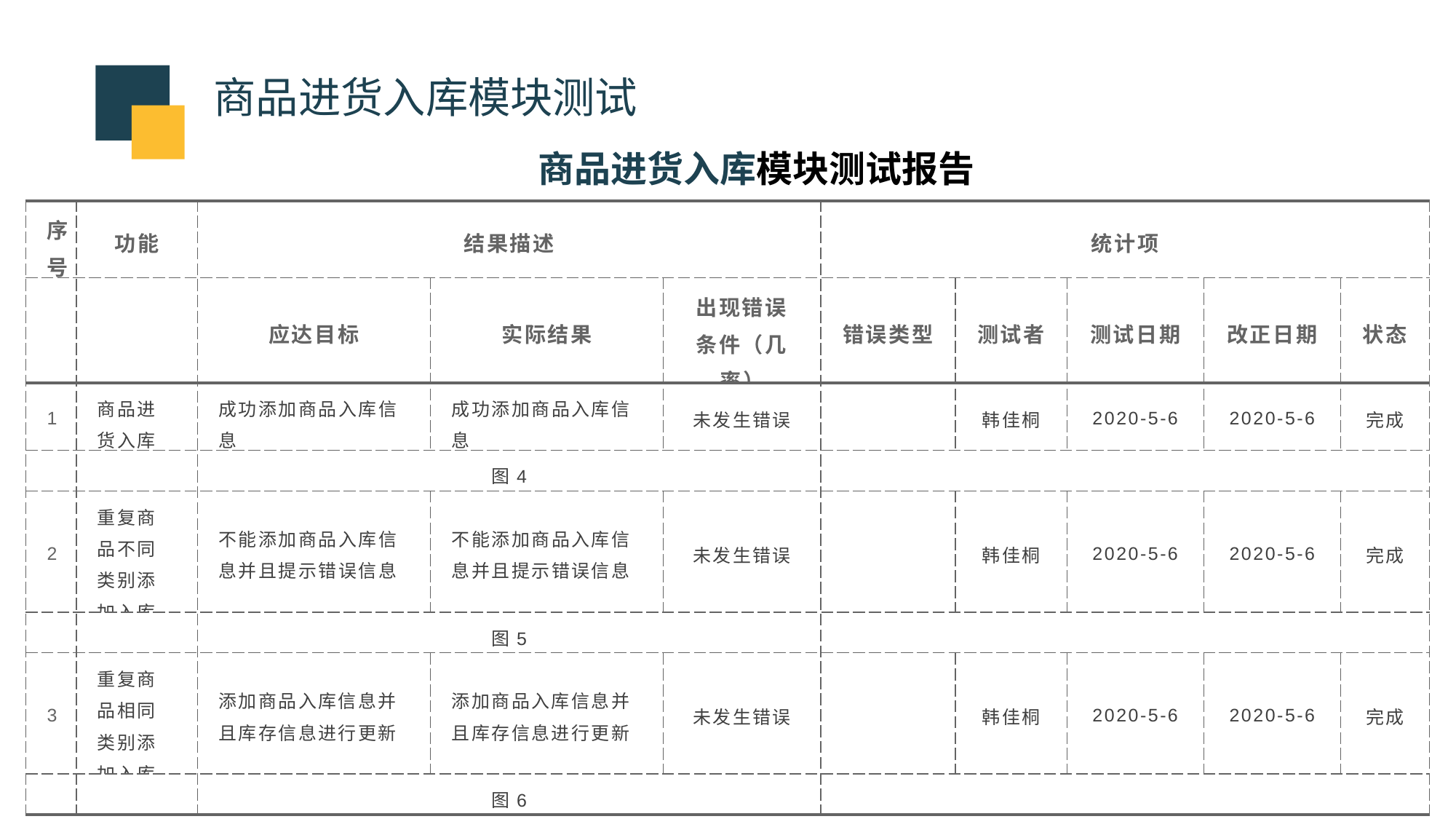

商品进货入库模块测试
商品进货入库模块测试报告
| 序号 | 功能 | 结果描述 |  |  | 统计项 |  |  |  |  |
| --- | --- | --- | --- | --- | --- | --- | --- | --- | --- |
|  |  | 应达目标 | 实际结果 | 出现错误条件（几率） | 错误类型 | 测试者 | 测试日期 | 改正日期 | 状态 |
| 1 | 商品进货入库 | 成功添加商品入库信息 | 成功添加商品入库信息 | 未发生错误 |  | 韩佳桐 | 2020-5-6 | 2020-5-6 | 完成 |
|  |  | 图4 |  |  |  |  |  |  |  |
| 2 | 重复商品不同类别添加入库 | 不能添加商品入库信息并且提示错误信息 | 不能添加商品入库信息并且提示错误信息 | 未发生错误 |  | 韩佳桐 | 2020-5-6 | 2020-5-6 | 完成 |
|  |  | 图5 |  |  |  |  |  |  |  |
| 3 | 重复商品相同类别添加入库 | 添加商品入库信息并且库存信息进行更新 | 添加商品入库信息并且库存信息进行更新 | 未发生错误 |  | 韩佳桐 | 2020-5-6 | 2020-5-6 | 完成 |
|  |  | 图6 |  |  |  |  |  |  |  |